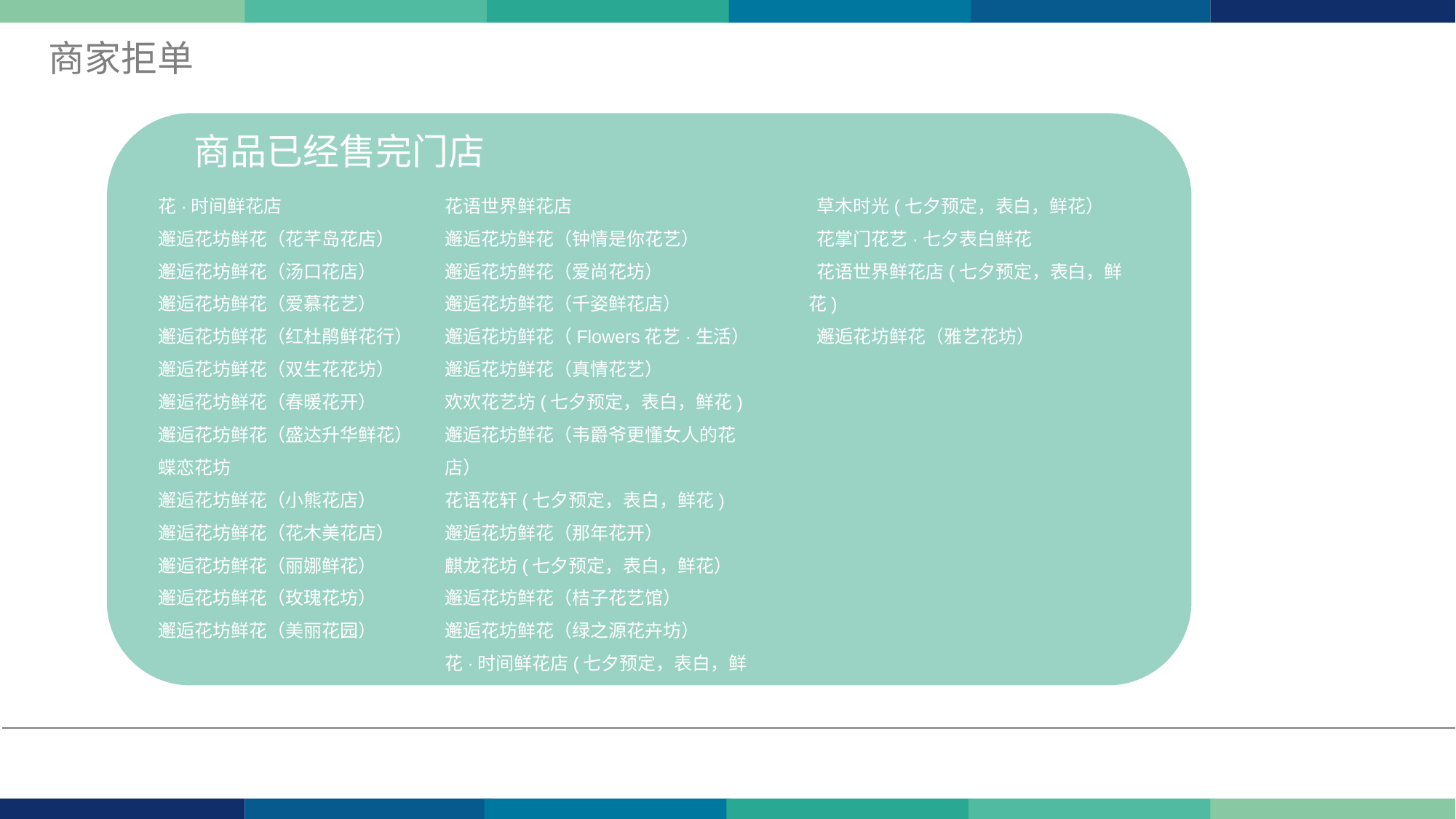

商家拒单

商品已经售完门店

花·时间鲜花店
邂逅花坊鲜花（花芊岛花店）
邂逅花坊鲜花（汤口花店）
邂逅花坊鲜花（爱慕花艺）
邂逅花坊鲜花（红杜鹃鲜花行）
邂逅花坊鲜花（双生花花坊）
邂逅花坊鲜花（春暖花开）
邂逅花坊鲜花（盛达升华鲜花）
蝶恋花坊
邂逅花坊鲜花（小熊花店）
邂逅花坊鲜花（花木美花店）
邂逅花坊鲜花（丽娜鲜花）
邂逅花坊鲜花（玫瑰花坊）
邂逅花坊鲜花（美丽花园）

花语世界鲜花店
邂逅花坊鲜花（钟情是你花艺）
邂逅花坊鲜花（爱尚花坊）
邂逅花坊鲜花（千姿鲜花店）
邂逅花坊鲜花（Flowers花艺·生活）
邂逅花坊鲜花（真情花艺）
欢欢花艺坊(七夕预定，表白，鲜花)
邂逅花坊鲜花（韦爵爷更懂女人的花店）
花语花轩(七夕预定，表白，鲜花)
邂逅花坊鲜花（那年花开）
麒龙花坊(七夕预定，表白，鲜花）
邂逅花坊鲜花（桔子花艺馆）
邂逅花坊鲜花（绿之源花卉坊）
花·时间鲜花店(七夕预定，表白，鲜花)

 草木时光(七夕预定，表白，鲜花）
 花掌门花艺·七夕表白鲜花
 花语世界鲜花店(七夕预定，表白，鲜花)
 邂逅花坊鲜花（雅艺花坊）